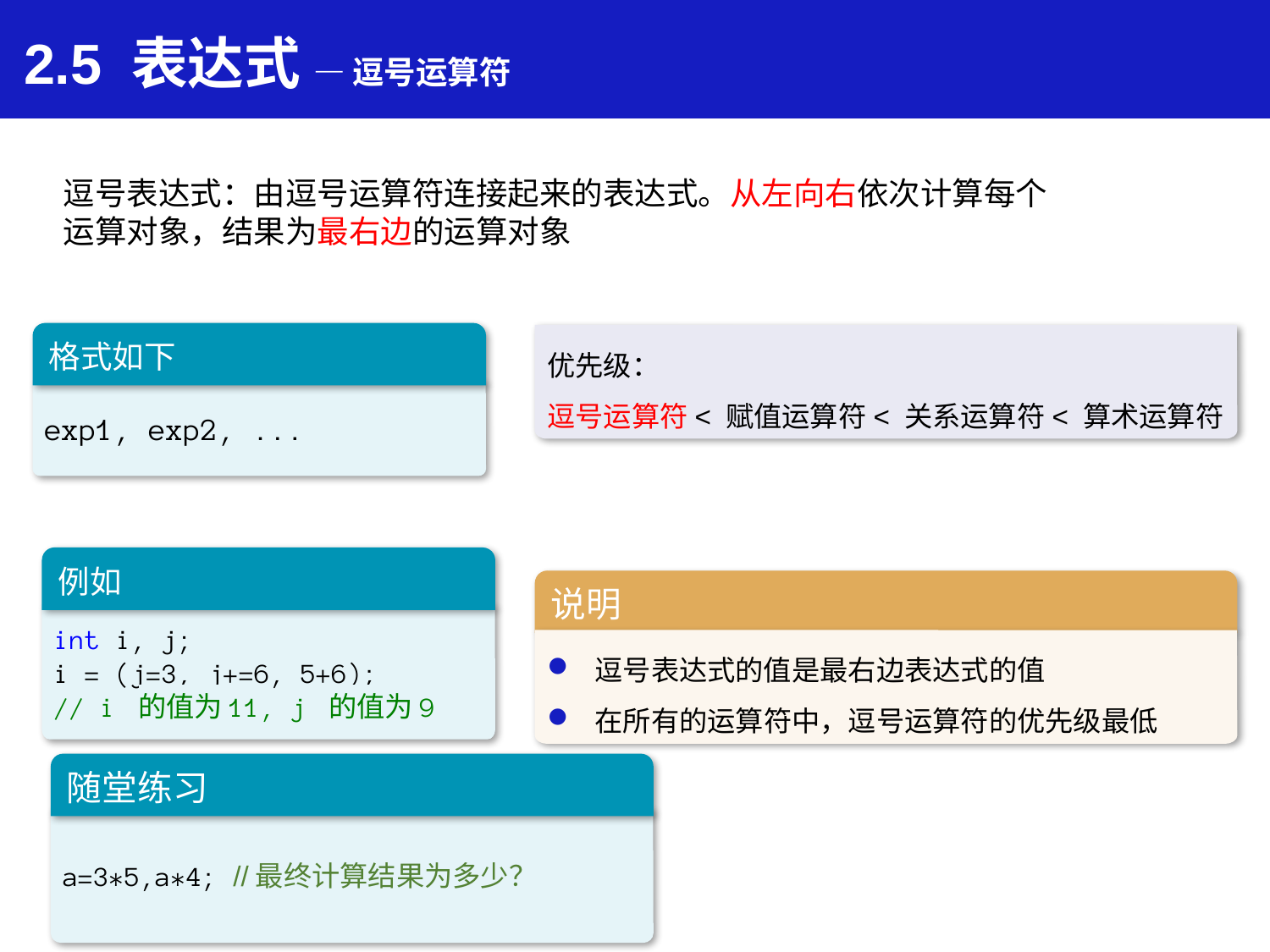

2.5 表达式 — 逗号运算符
逗号表达式：由逗号运算符连接起来的表达式。从左向右依次计算每个运算对象，结果为最右边的运算对象
格式如下
优先级：
逗号运算符< 赋值运算符< 关系运算符< 算术运算符
exp1, exp2, ...
例如
说明
int i, j;
i = (j=3, j+=6, 5+6);
// i 的值为11, j 的值为9
逗号表达式的值是最右边表达式的值
在所有的运算符中，逗号运算符的优先级最低
随堂练习
a=3*5,a*4; //最终计算结果为多少？
46